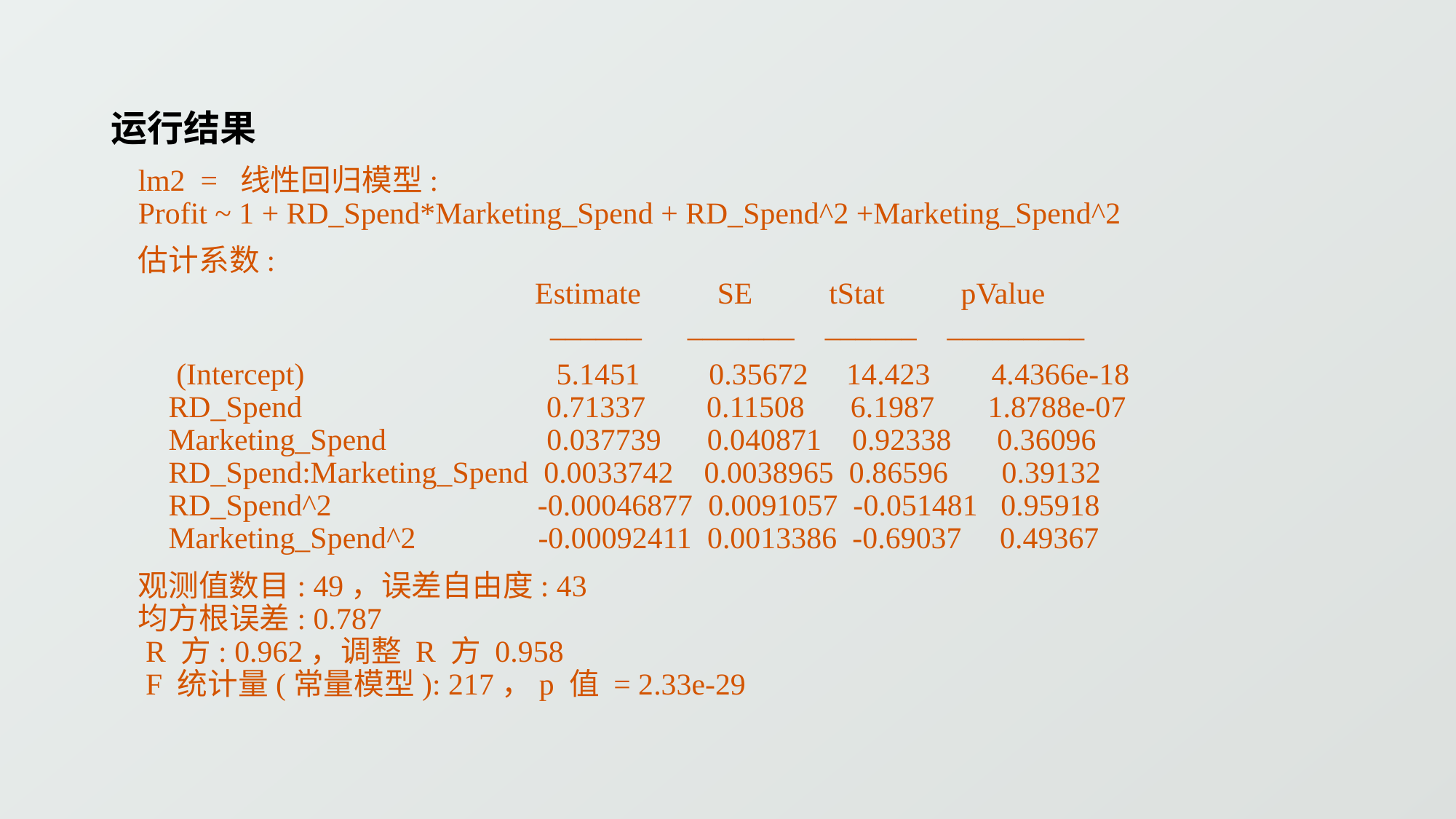

运行结果
lm2  =  线性回归模型:
Profit ~ 1 + RD_Spend*Marketing_Spend + RD_Spend^2 +Marketing_Spend^2
估计系数:
                                                    Estimate          SE          tStat          pValue  
                                                      ______      _______    ______    _________
     (Intercept)                                 5.1451         0.35672     14.423        4.4366e-18
    RD_Spend                                0.71337        0.11508      6.1987       1.8788e-07
    Marketing_Spend                     0.037739      0.040871    0.92338      0.36096
    RD_Spend:Marketing_Spend  0.0033742    0.0038965  0.86596       0.39132
    RD_Spend^2                           -0.00046877  0.0091057  -0.051481   0.95918
    Marketing_Spend^2                -0.00092411  0.0013386  -0.69037     0.49367
观测值数目: 49，误差自由度: 43
均方根误差: 0.787
 R 方: 0.962，调整 R 方 0.958
 F 统计量(常量模型): 217，p 值 = 2.33e-29